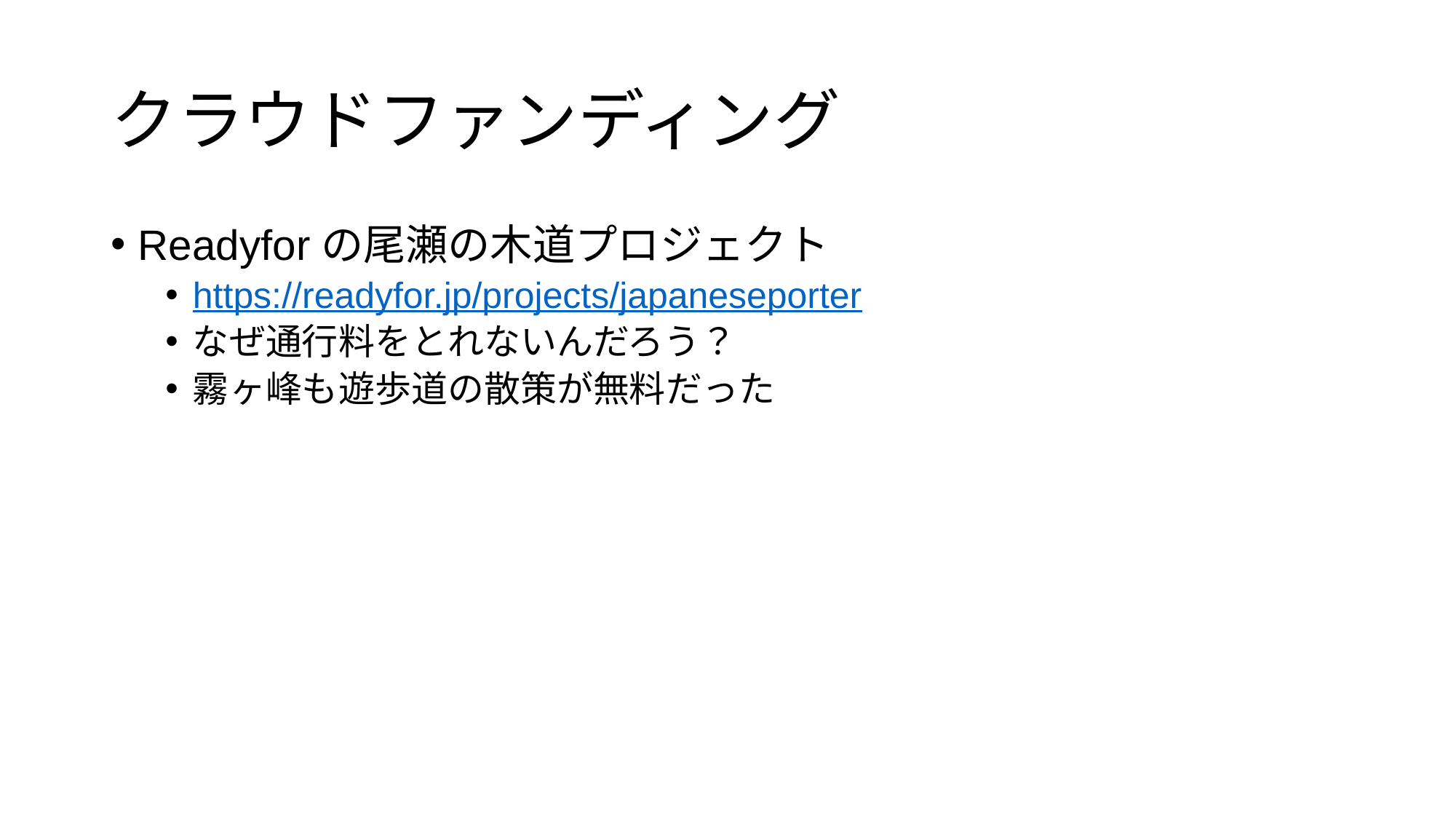

# クラウドファンディング
Readyforの尾瀬の木道プロジェクト
https://readyfor.jp/projects/japaneseporter
なぜ通行料をとれないんだろう？
霧ヶ峰も遊歩道の散策が無料だった